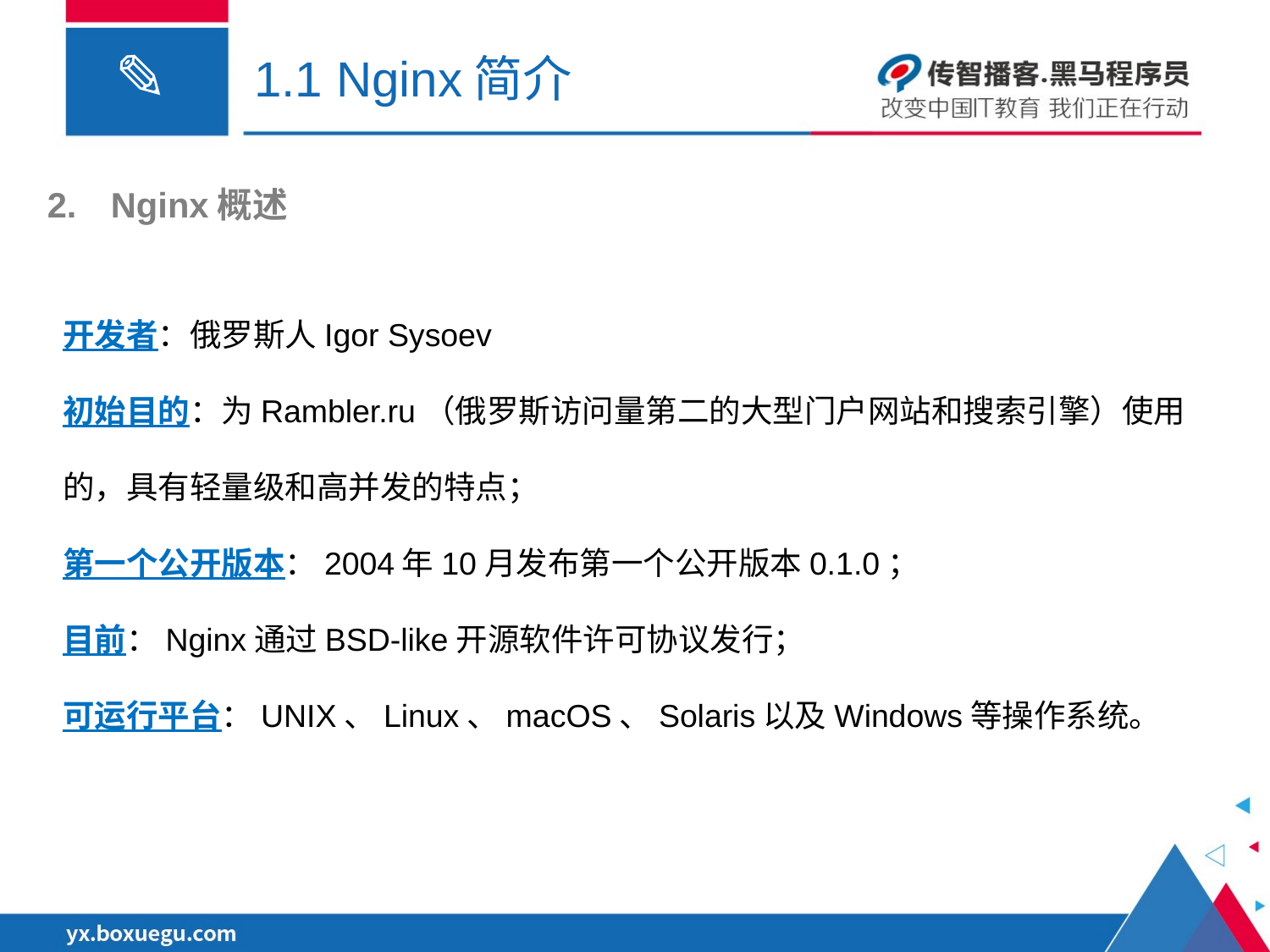

# 1.1 Nginx简介
Nginx概述
开发者：俄罗斯人Igor Sysoev
初始目的：为Rambler.ru（俄罗斯访问量第二的大型门户网站和搜索引擎）使用的，具有轻量级和高并发的特点；
第一个公开版本：2004年10月发布第一个公开版本0.1.0；
目前：Nginx通过BSD-like开源软件许可协议发行；
可运行平台：UNIX、Linux、macOS、Solaris以及Windows等操作系统。